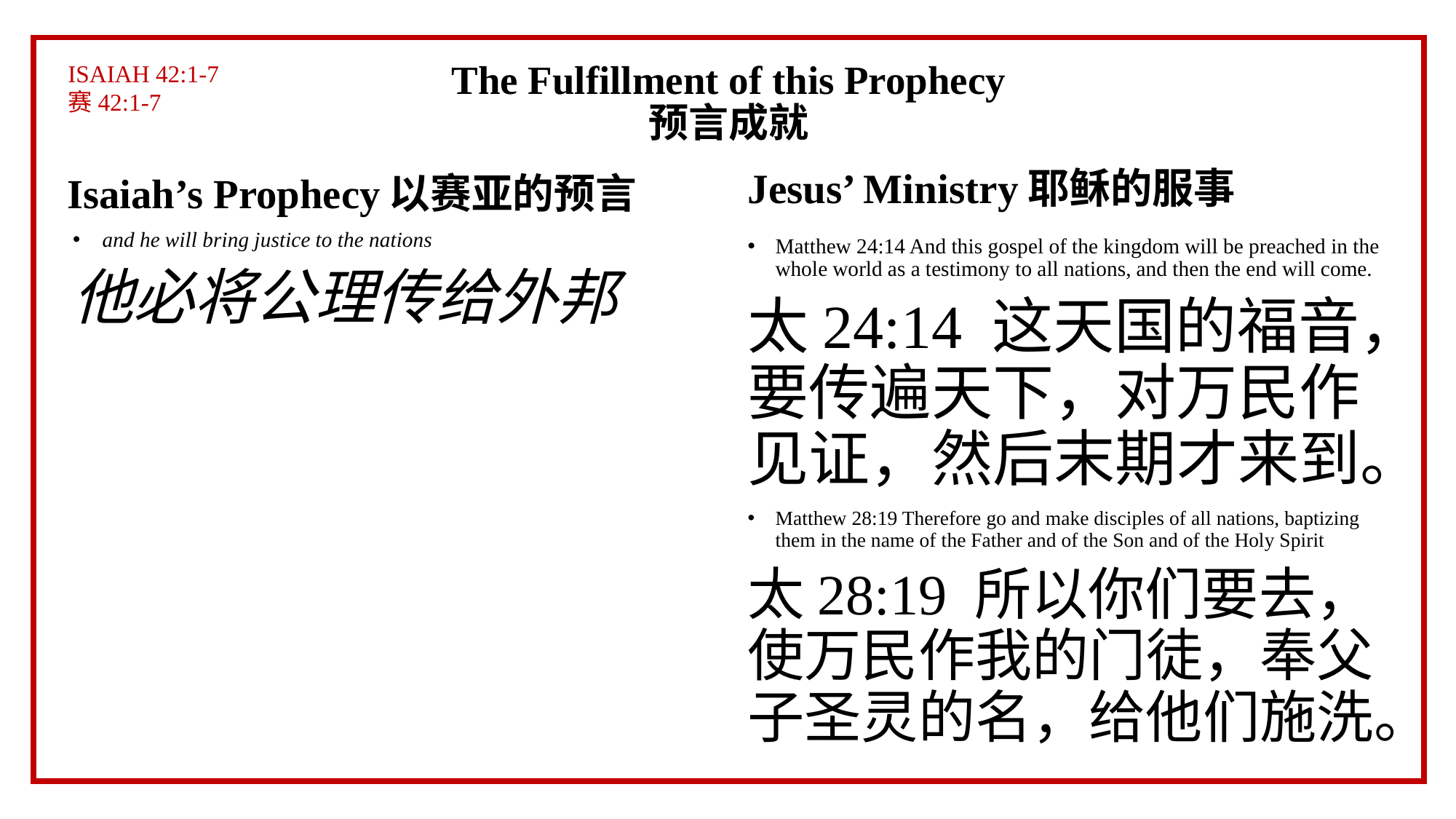

ISAIAH 42:1-7
赛42:1-7
# The Fulfillment of this Prophecy 预言成就
Jesus’ Ministry耶稣的服事
Isaiah’s Prophecy以赛亚的预言
and he will bring justice to the nations
他必将公理传给外邦
Matthew 24:14 And this gospel of the kingdom will be preached in the whole world as a testimony to all nations, and then the end will come.
太24:14 这天国的福音，要传遍天下，对万民作见证，然后末期才来到。
Matthew 28:19 Therefore go and make disciples of all nations, baptizing them in the name of the Father and of the Son and of the Holy Spirit
太28:19 所以你们要去，使万民作我的门徒，奉父子圣灵的名，给他们施洗。